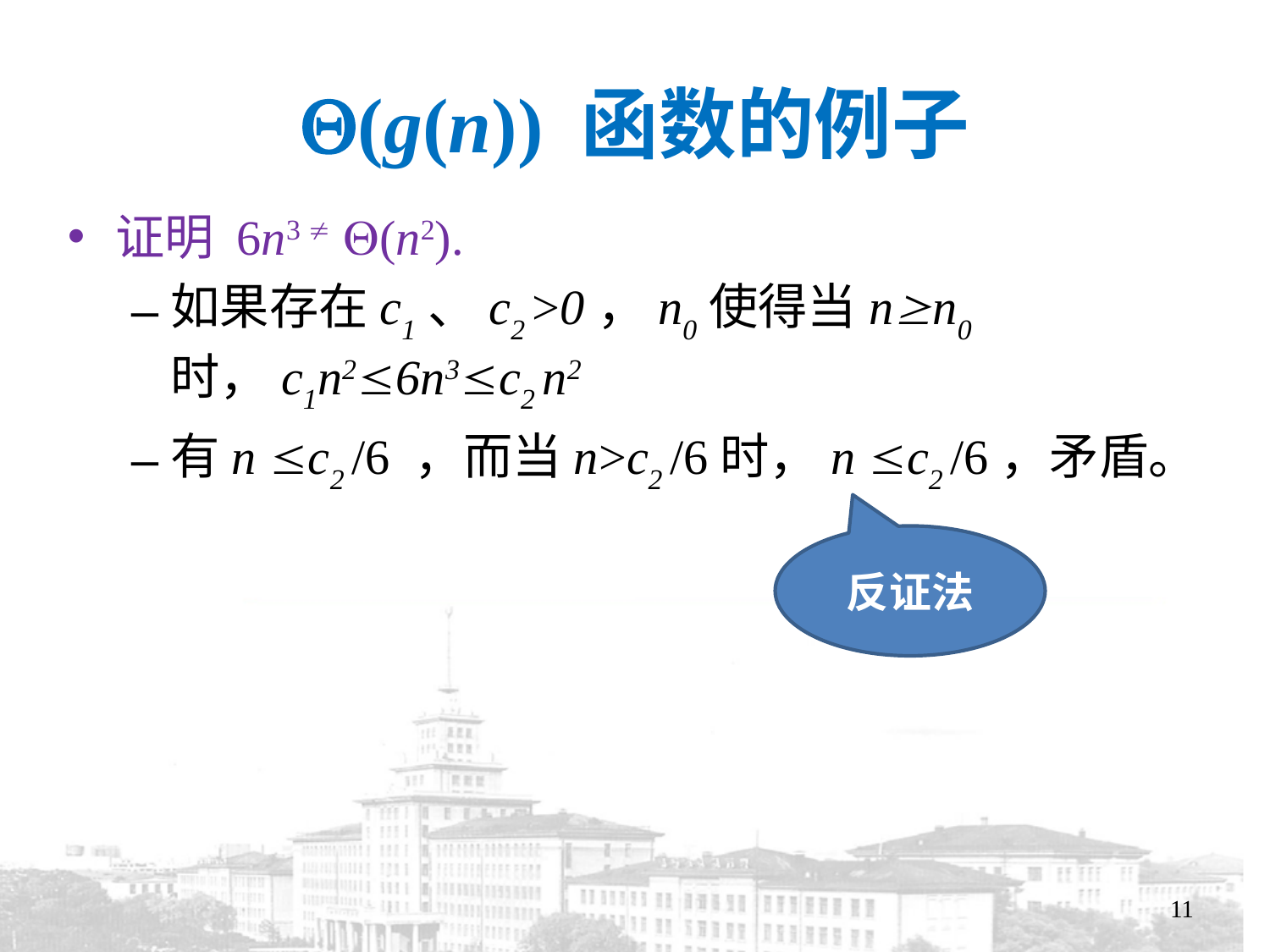

# Θ(g(n)) 函数的例子
证明 6n3 ≠ Θ(n2).
如果存在c1、c2 >0，n0使得当n≥n0时，c1n2≤6n3≤c2 n2
有n ≤c2 /6 ，而当n>c2 /6时，n ≤c2 /6，矛盾。

反证法
11